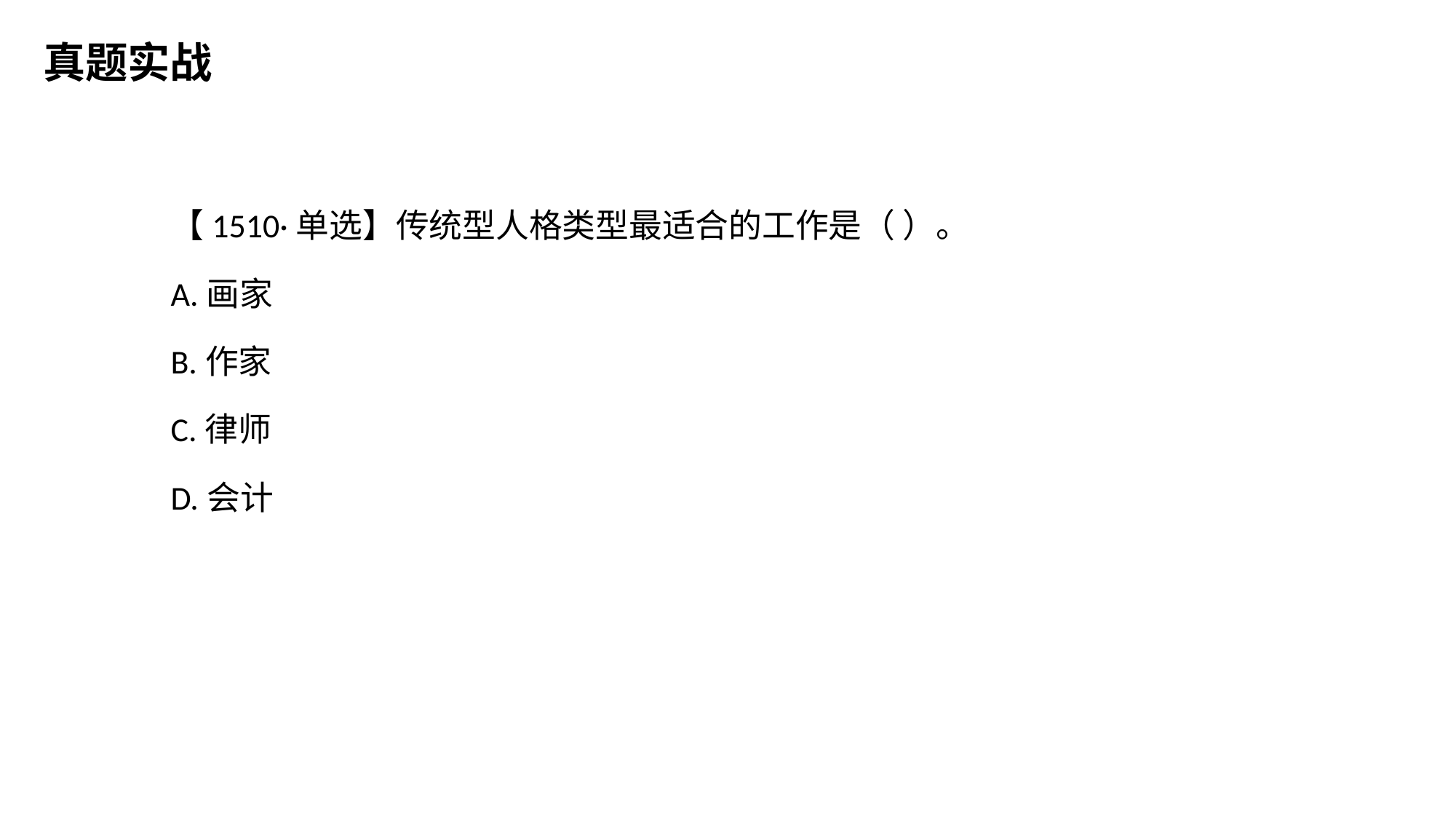

真题实战
【1510·单选】传统型人格类型最适合的工作是（ ）。
A.画家
B.作家
C.律师
D.会计